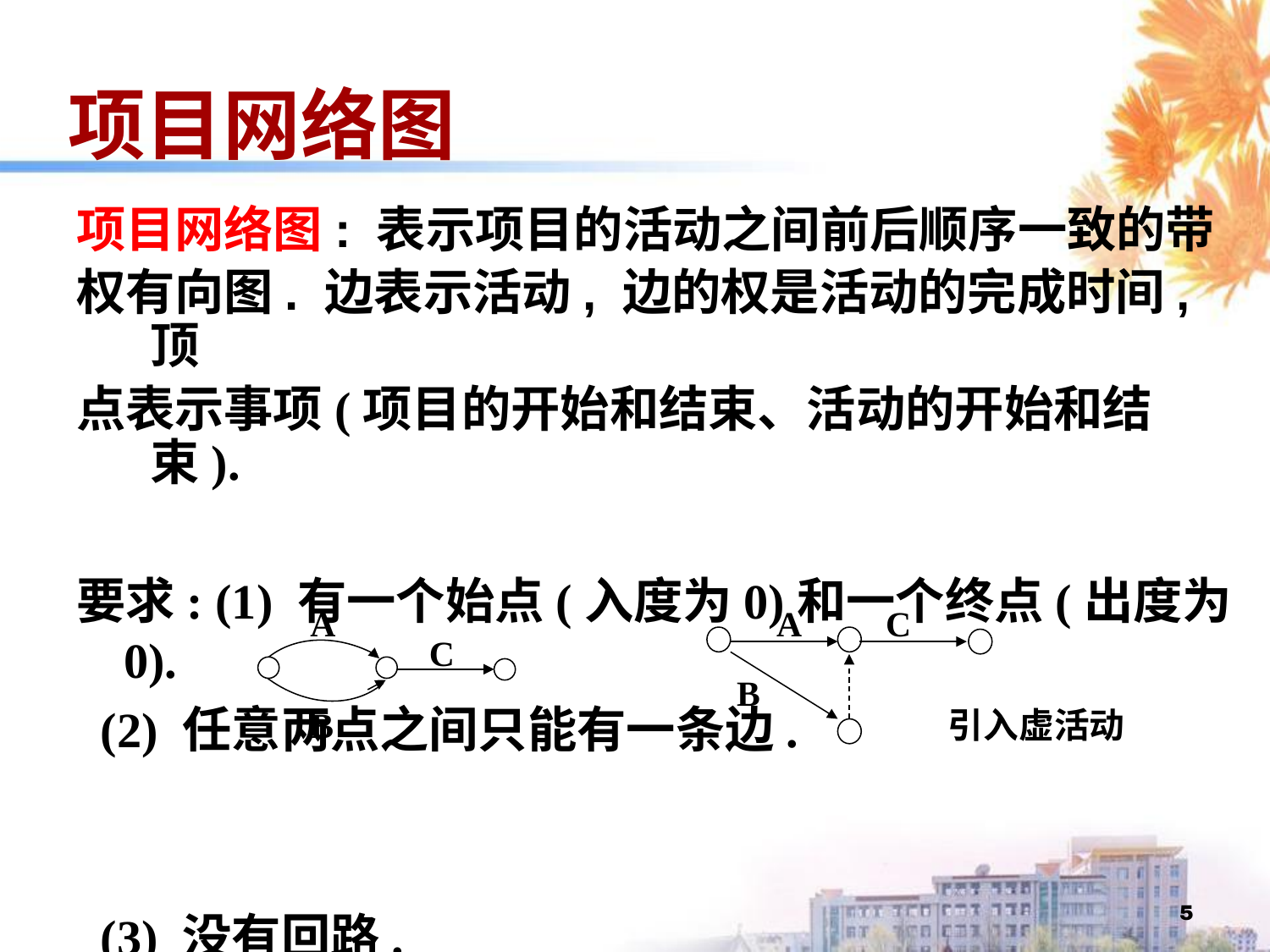

# 项目网络图
项目网络图: 表示项目的活动之间前后顺序一致的带
权有向图. 边表示活动, 边的权是活动的完成时间,顶
点表示事项(项目的开始和结束、活动的开始和结束).

要求: (1) 有一个始点(入度为0)和一个终点(出度为0).
  (2) 任意两点之间只能有一条边.

  (3) 没有回路.
  (4) 每一条边始点的编号小于终点的编号.
A
A
C

C

B
B
引入虚活动
5